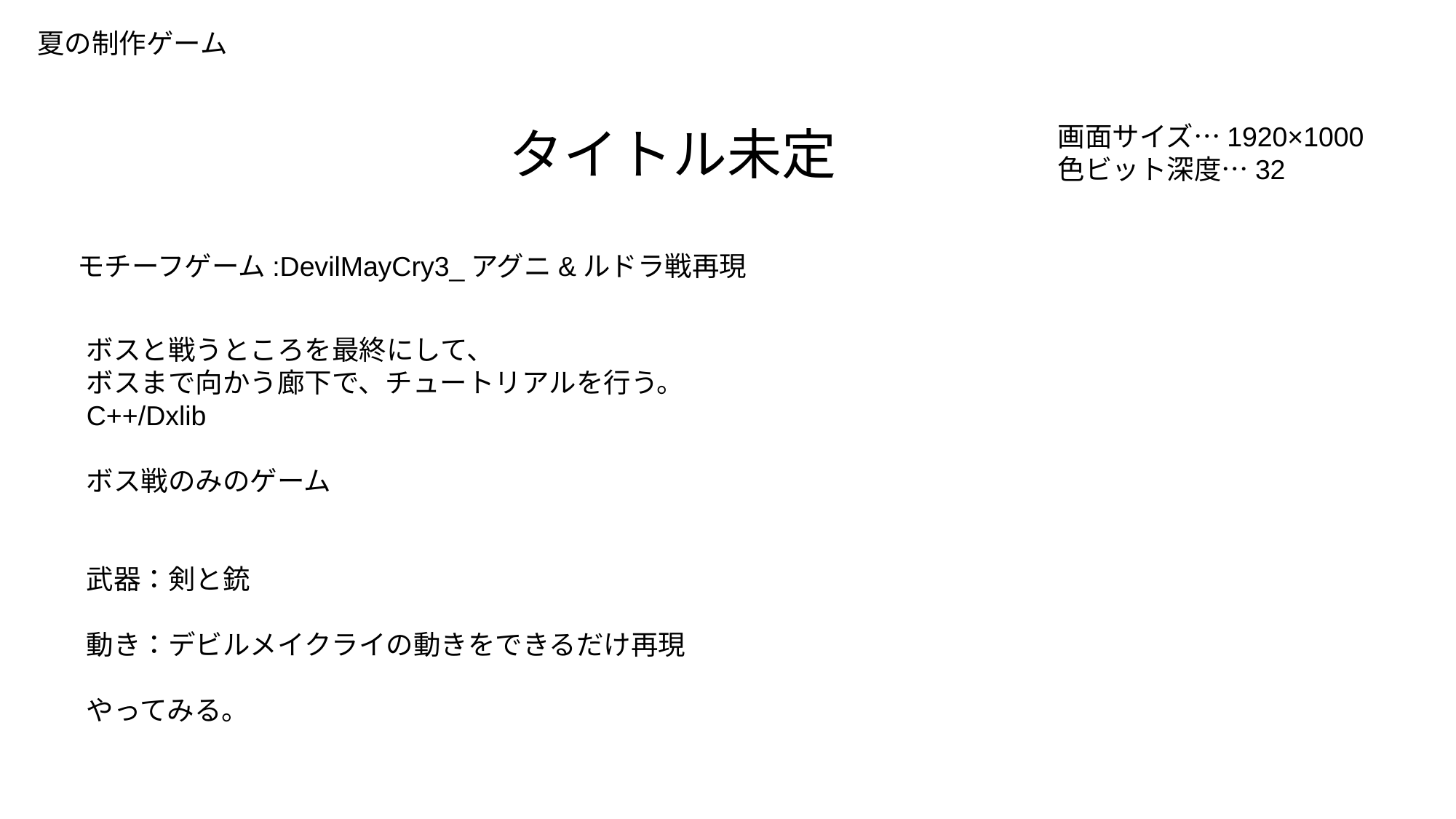

夏の制作ゲーム
タイトル未定
画面サイズ…1920×1000
色ビット深度…32
モチーフゲーム:DevilMayCry3_アグニ&ルドラ戦再現
ボスと戦うところを最終にして、
ボスまで向かう廊下で、チュートリアルを行う。
C++/Dxlib

ボス戦のみのゲーム

武器：剣と銃

動き：デビルメイクライの動きをできるだけ再現

やってみる。